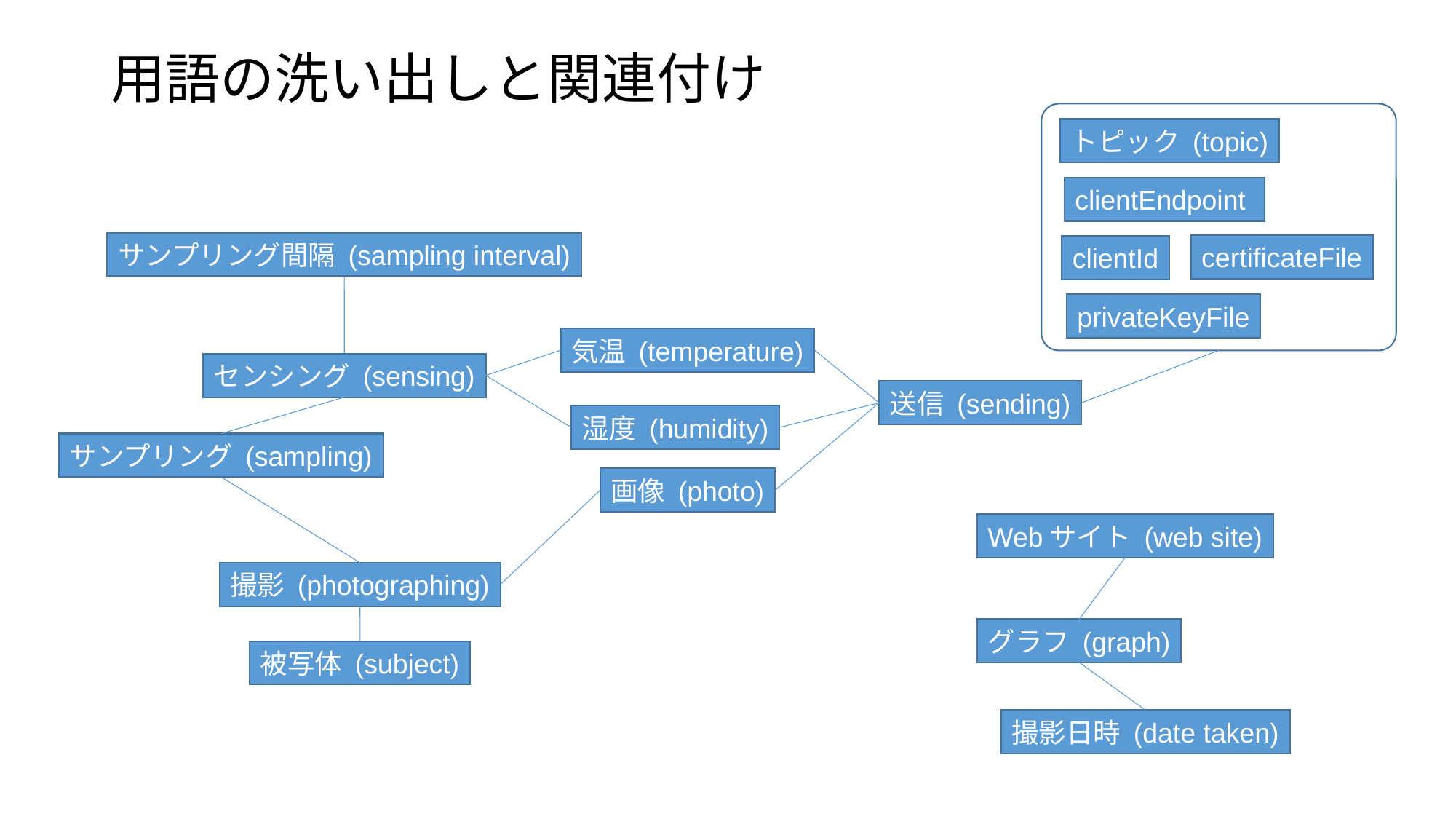

# 用語の洗い出しと関連付け

トピック (topic)
clientEndpoint
サンプリング間隔 (sampling interval)
certificateFile
clientId
privateKeyFile
気温 (temperature)
センシング (sensing)
送信 (sending)
湿度 (humidity)
サンプリング (sampling)
画像 (photo)
Webサイト (web site)
撮影 (photographing)
グラフ (graph)
被写体 (subject)
撮影日時 (date taken)